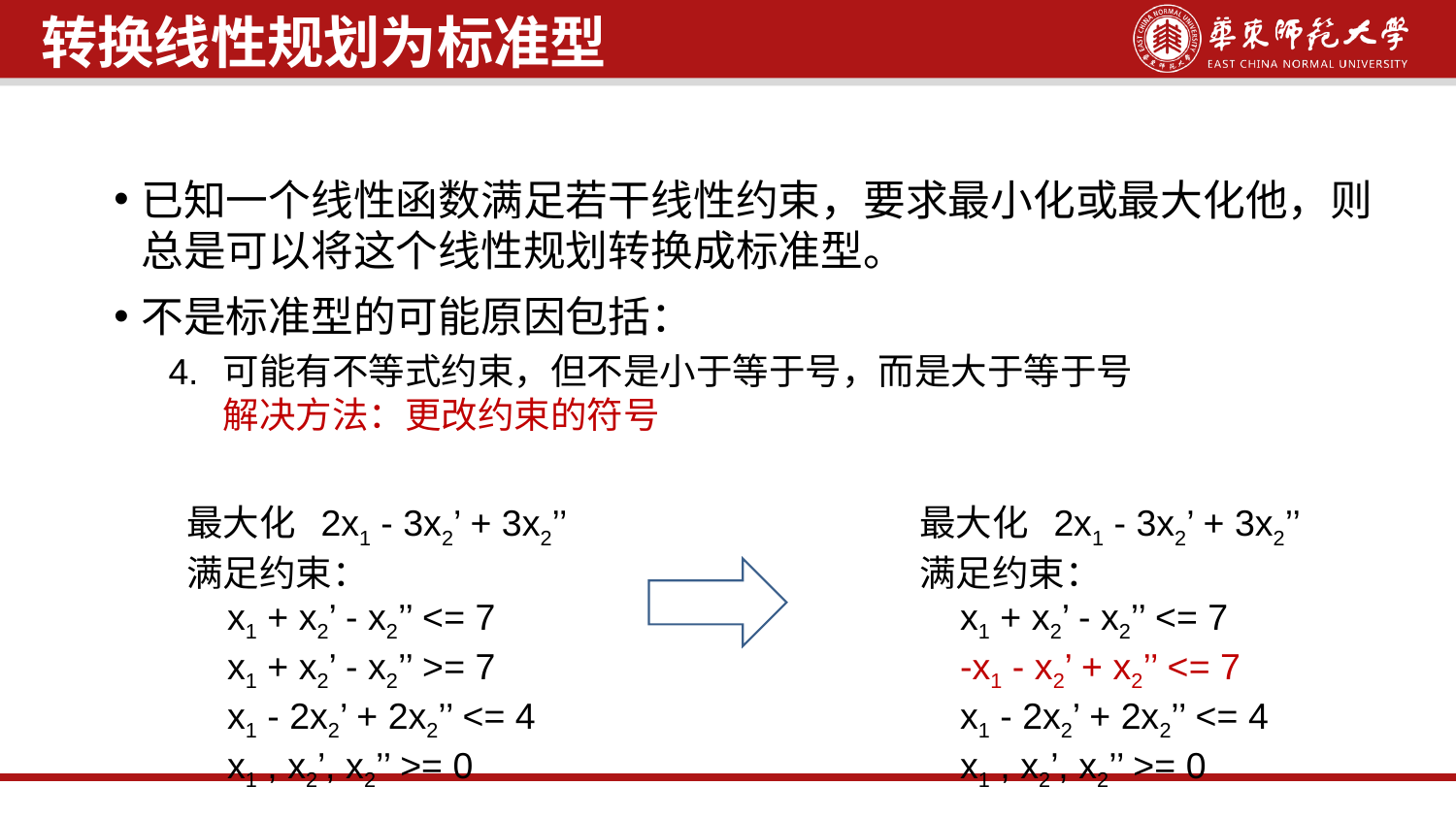

转换线性规划为标准型
已知一个线性函数满足若干线性约束，要求最小化或最大化他，则总是可以将这个线性规划转换成标准型。
不是标准型的可能原因包括：
可能有不等式约束，但不是小于等于号，而是大于等于号
解决方法：更改约束的符号

最大化  2x1 - 3x2’ + 3x2’’
满足约束：
    x1 + x2’ - x2’’ <= 7
    x1 + x2’ - x2’’ >= 7
    x1 - 2x2’ + 2x2’’ <= 4
    x1 , x2’, x2’’ >= 0
最大化  2x1 - 3x2’ + 3x2’’
满足约束：
    x1 + x2’ - x2’’ <= 7
    -x1 - x2’ + x2’’ <= 7
    x1 - 2x2’ + 2x2’’ <= 4
    x1 , x2’, x2’’ >= 0